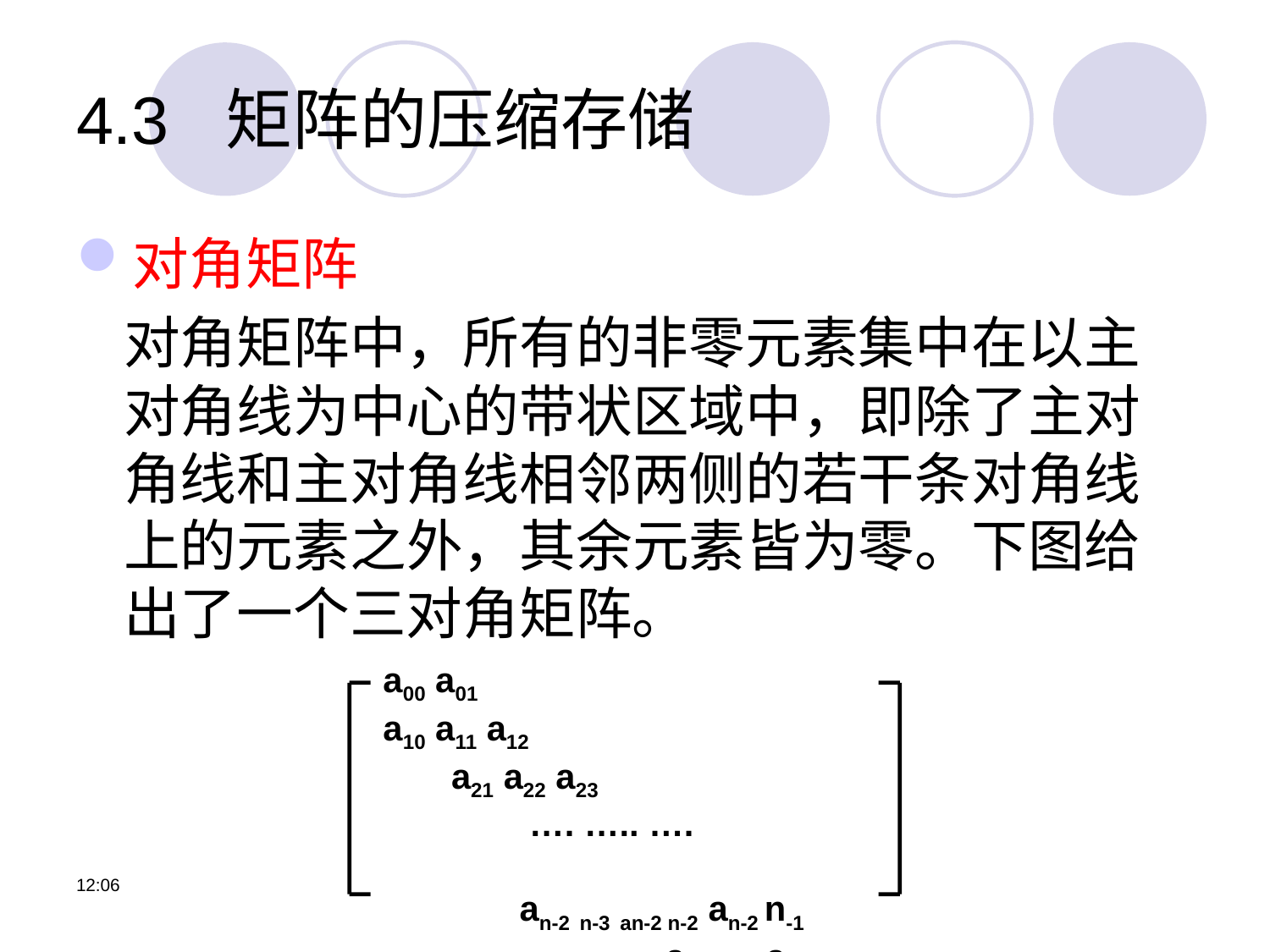

# 4.3 矩阵的压缩存储
对角矩阵
	对角矩阵中，所有的非零元素集中在以主对角线为中心的带状区域中，即除了主对角线和主对角线相邻两侧的若干条对角线上的元素之外，其余元素皆为零。下图给出了一个三对角矩阵。

a00 a01
a10 a11 a12
       a21 a22 a23
               …. ….. ….
              an-2 n-3 an-2 n-2 an-2 n-1
                             an-1 n-2 an-1 n-1

12:06